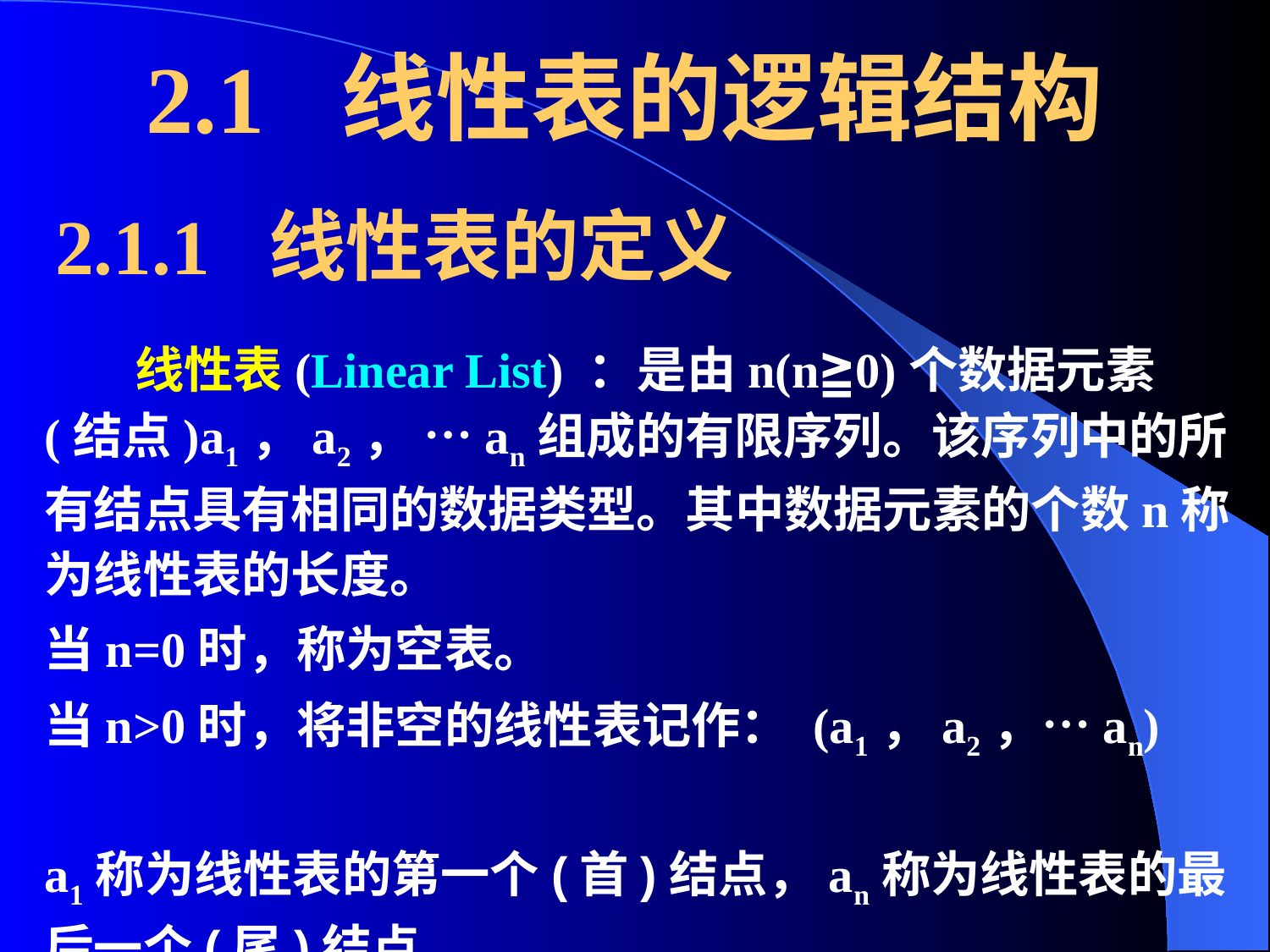

2.1  线性表的逻辑结构
2.1.1  线性表的定义
       线性表(Linear List) ：是由n(n≧0)个数据元素(结点)a1，a2， …an组成的有限序列。该序列中的所有结点具有相同的数据类型。其中数据元素的个数n称为线性表的长度。
当n=0时，称为空表。
当n>0时，将非空的线性表记作： (a1，a2，…an)
a1称为线性表的第一个(首)结点，an称为线性表的最后一个(尾)结点。